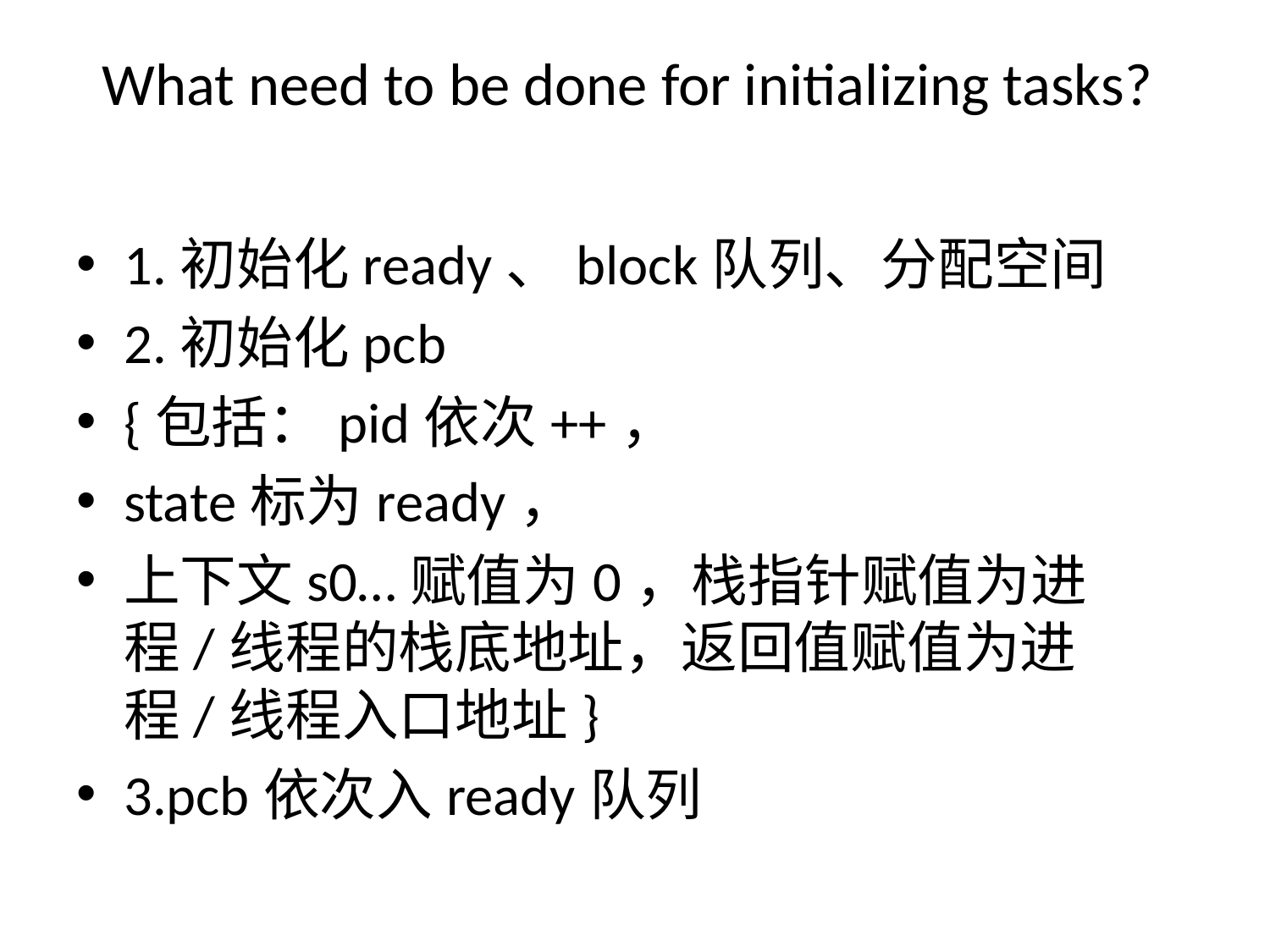

# What need to be done for initializing tasks?
1.初始化ready、block队列、分配空间
2.初始化pcb
{包括：pid依次++，
state标为ready，
上下文s0…赋值为0，栈指针赋值为进程/线程的栈底地址，返回值赋值为进程/线程入口地址}
3.pcb依次入ready队列